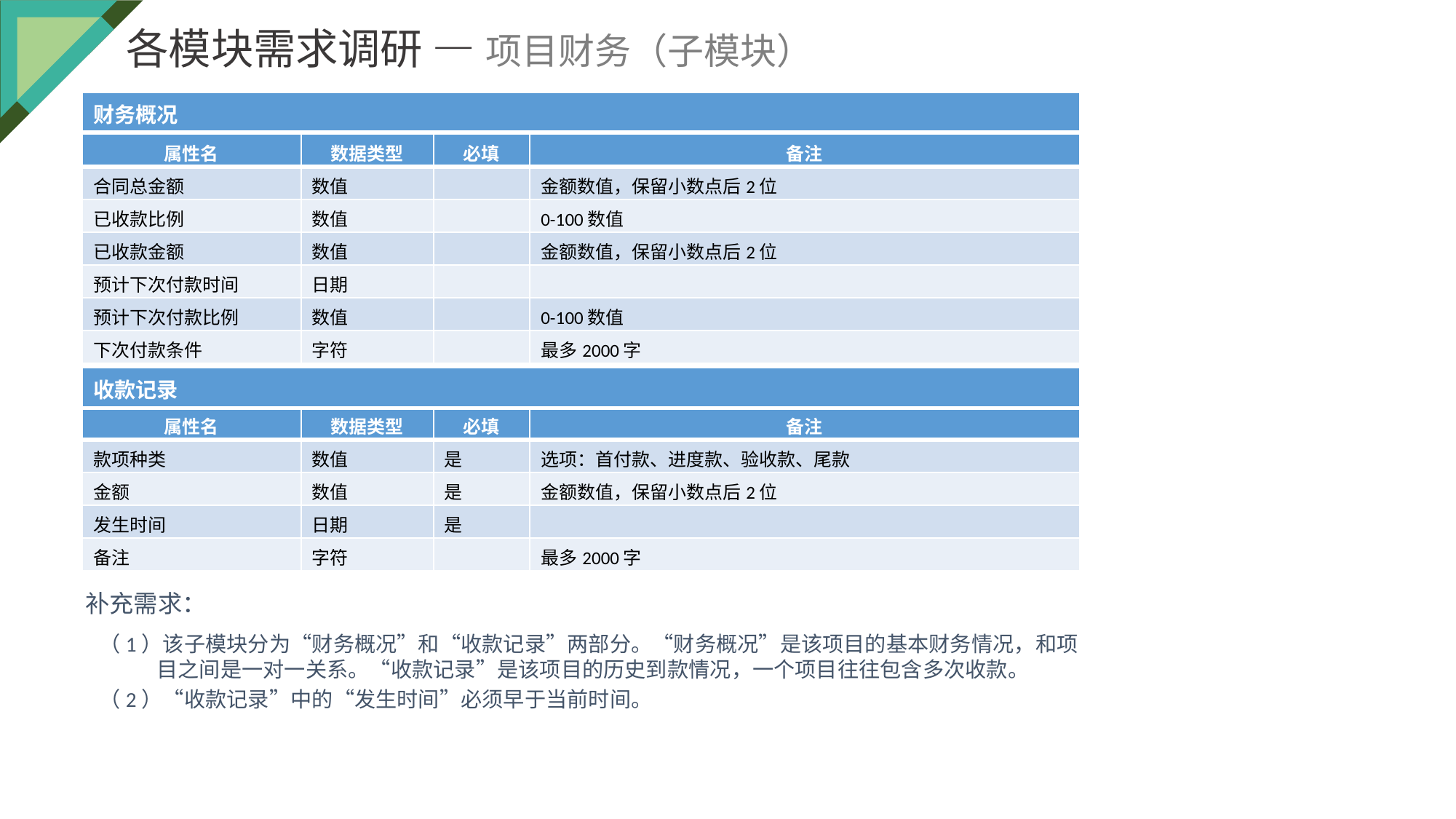

各模块需求调研 — 项目财务（子模块）

| 财务概况 |
| --- |
| 属性名 | 数据类型 | 必填 | 备注 |
| --- | --- | --- | --- |
| 合同总金额 | 数值 |  | 金额数值，保留小数点后2位 |
| 已收款比例 | 数值 |  | 0-100数值 |
| 已收款金额 | 数值 |  | 金额数值，保留小数点后2位 |
| 预计下次付款时间 | 日期 |  |  |
| 预计下次付款比例 | 数值 |  | 0-100数值 |
| 下次付款条件 | 字符 |  | 最多2000字 |
| 收款记录 |
| --- |
| 属性名 | 数据类型 | 必填 | 备注 |
| --- | --- | --- | --- |
| 款项种类 | 数值 | 是 | 选项：首付款、进度款、验收款、尾款 |
| 金额 | 数值 | 是 | 金额数值，保留小数点后2位 |
| 发生时间 | 日期 | 是 |  |
| 备注 | 字符 |  | 最多2000字 |
补充需求：
（1）该子模块分为“财务概况”和“收款记录”两部分。“财务概况”是该项目的基本财务情况，和项目之间是一对一关系。“收款记录”是该项目的历史到款情况，一个项目往往包含多次收款。
（2）“收款记录”中的“发生时间”必须早于当前时间。